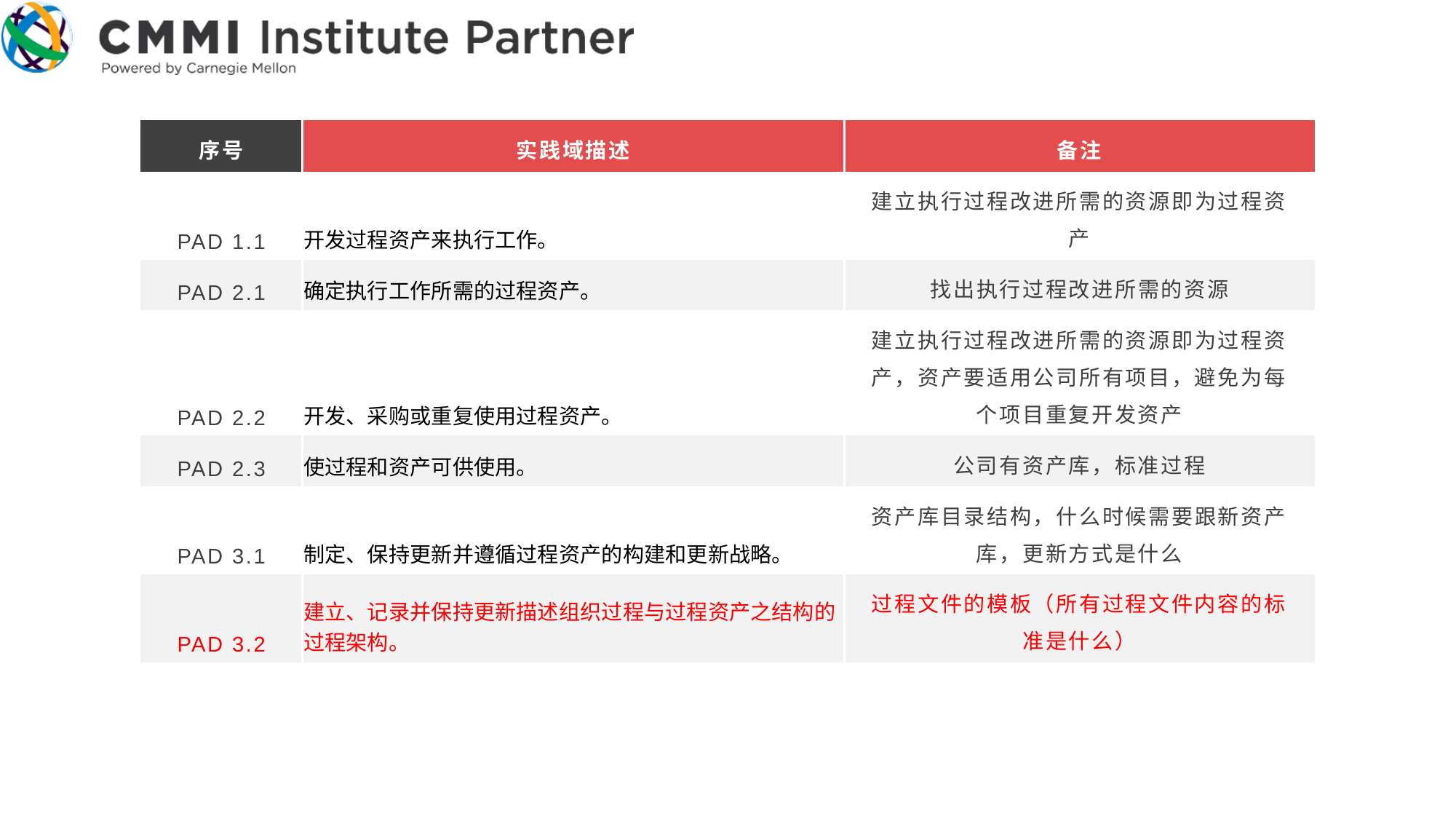

| 序号 | 实践域描述 | 备注 |
| --- | --- | --- |
| PAD 1.1 | 开发过程资产来执行工作。 | 建立执行过程改进所需的资源即为过程资产 |
| PAD 2.1 | 确定执行工作所需的过程资产。 | 找出执行过程改进所需的资源 |
| PAD 2.2 | 开发、采购或重复使用过程资产。 | 建立执行过程改进所需的资源即为过程资产，资产要适用公司所有项目，避免为每个项目重复开发资产 |
| PAD 2.3 | 使过程和资产可供使用。 | 公司有资产库，标准过程 |
| PAD 3.1 | 制定、保持更新并遵循过程资产的构建和更新战略。 | 资产库目录结构，什么时候需要跟新资产库，更新方式是什么 |
| PAD 3.2 | 建立、记录并保持更新描述组织过程与过程资产之结构的过程架构。 | 过程文件的模板（所有过程文件内容的标准是什么） |